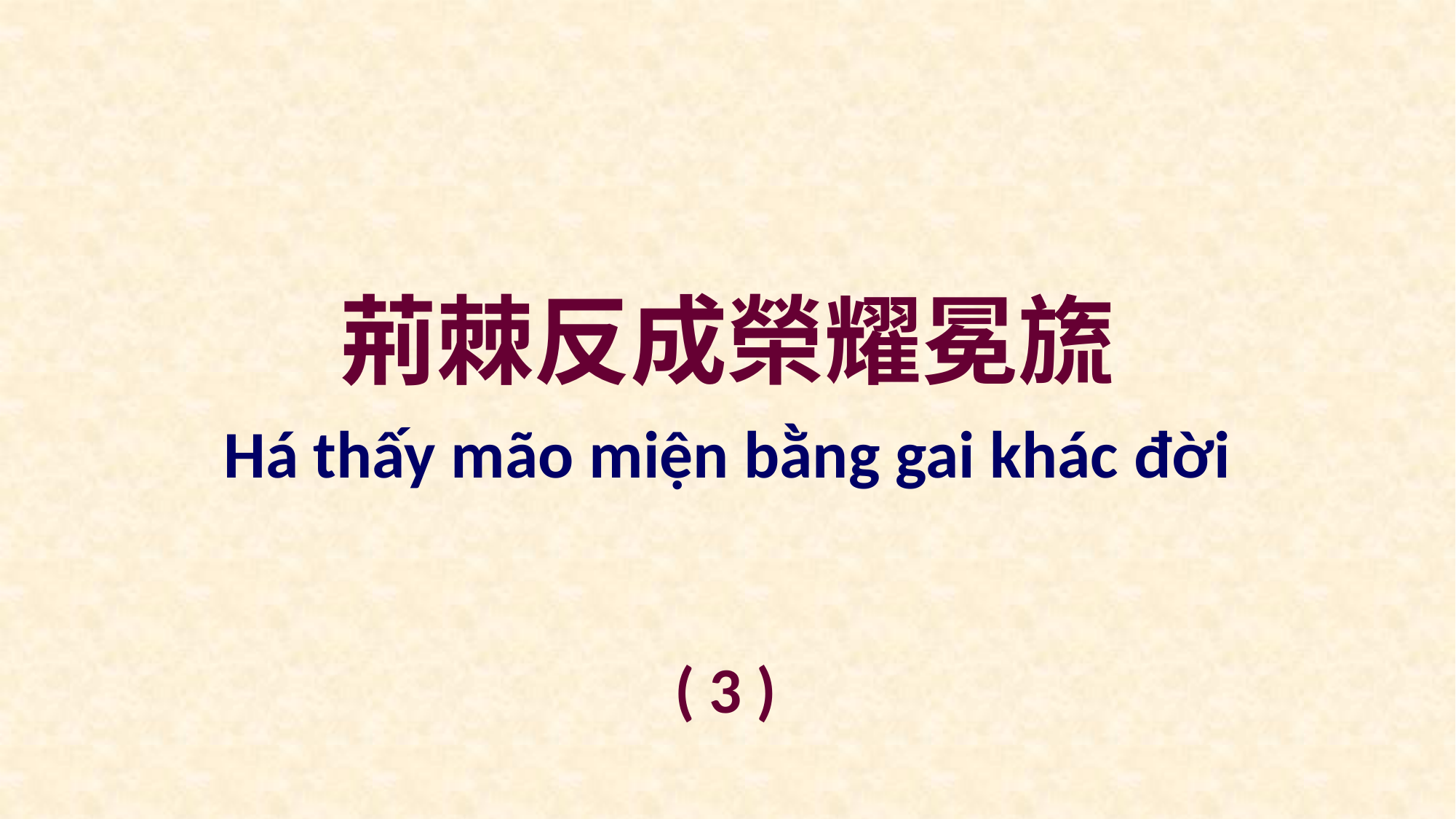

荊棘反成榮耀冕旒
Há thấy mão miện bằng gai khác đời
( 3 )